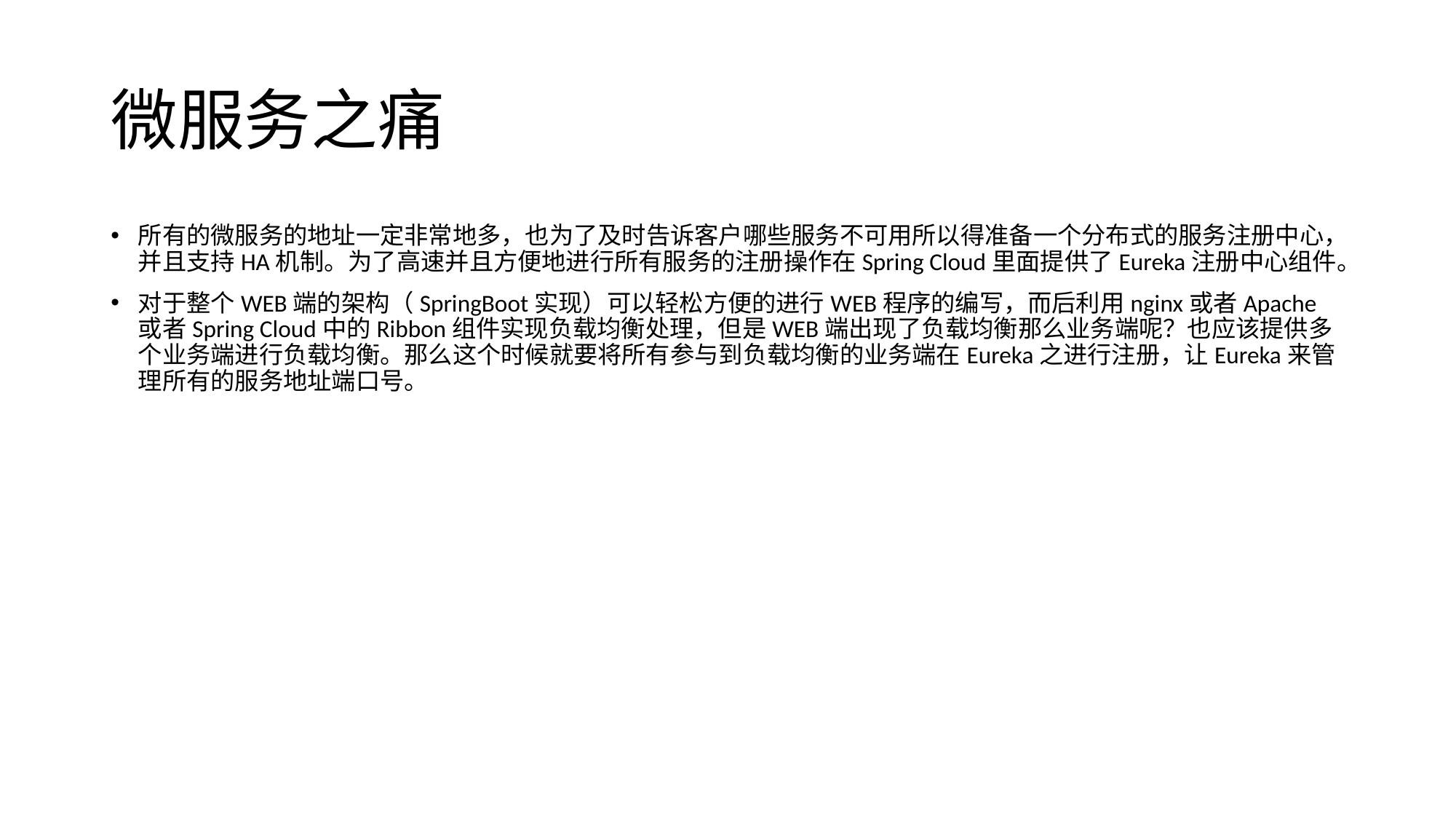

# 微服务之痛
所有的微服务的地址一定非常地多，也为了及时告诉客户哪些服务不可用所以得准备一个分布式的服务注册中心，并且支持HA机制。为了高速并且方便地进行所有服务的注册操作在Spring Cloud里面提供了Eureka注册中心组件。
对于整个WEB端的架构（SpringBoot实现）可以轻松方便的进行WEB程序的编写，而后利用nginx或者Apache 或者Spring Cloud中的Ribbon组件实现负载均衡处理，但是WEB端出现了负载均衡那么业务端呢？也应该提供多个业务端进行负载均衡。那么这个时候就要将所有参与到负载均衡的业务端在Eureka之进行注册，让Eureka来管理所有的服务地址端口号。